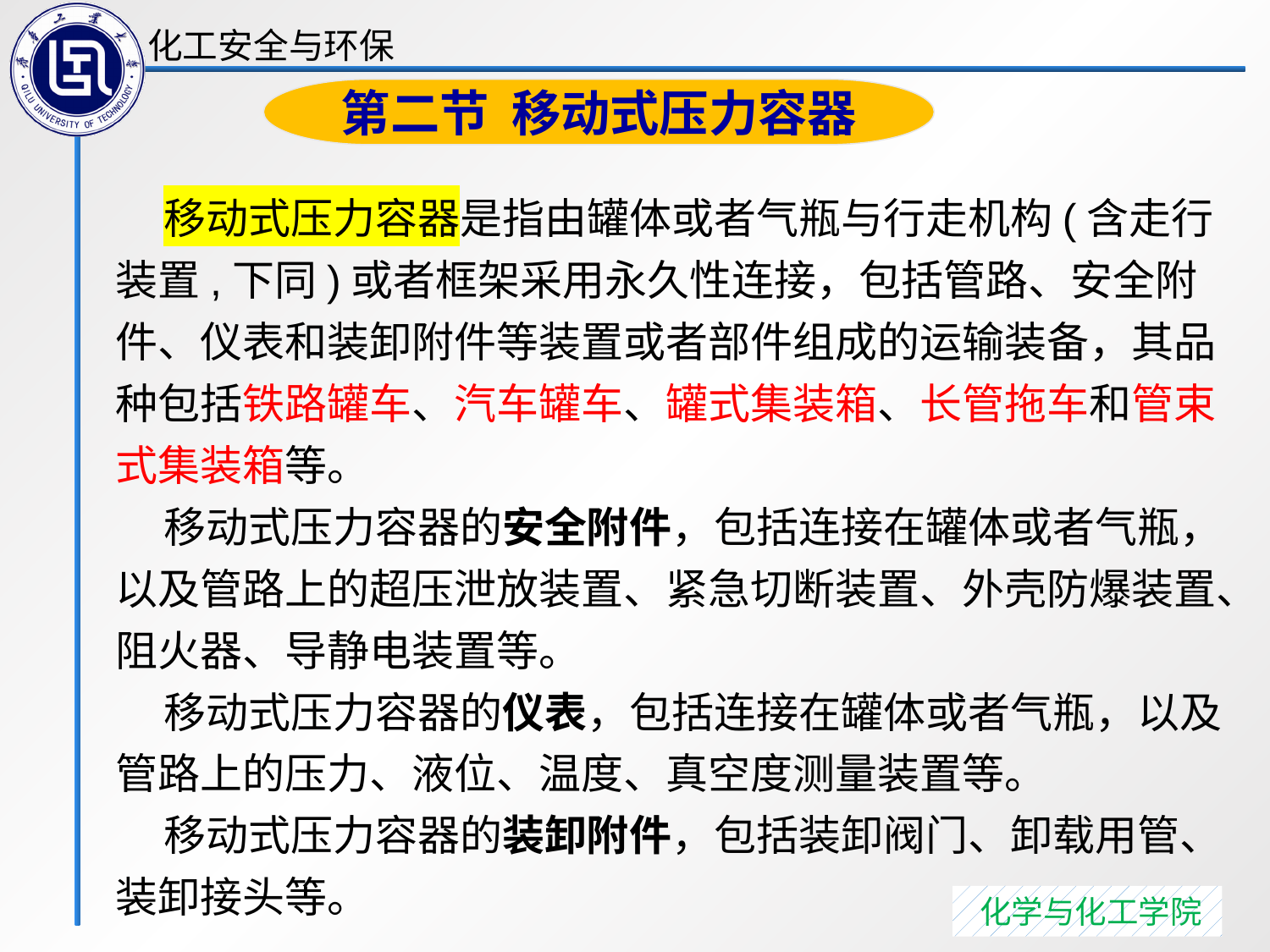

第二节  移动式压力容器
    移动式压力容器是指由罐体或者气瓶与行走机构(含走行装置,下同)或者框架采用永久性连接，包括管路、安全附件、仪表和装卸附件等装置或者部件组成的运输装备，其品种包括铁路罐车、汽车罐车、罐式集装箱、长管拖车和管束式集装箱等。
    移动式压力容器的安全附件，包括连接在罐体或者气瓶，以及管路上的超压泄放装置、紧急切断装置、外壳防爆装置、阻火器、导静电装置等。
    移动式压力容器的仪表，包括连接在罐体或者气瓶，以及管路上的压力、液位、温度、真空度测量装置等。
    移动式压力容器的装卸附件，包括装卸阀门、卸载用管、装卸接头等。